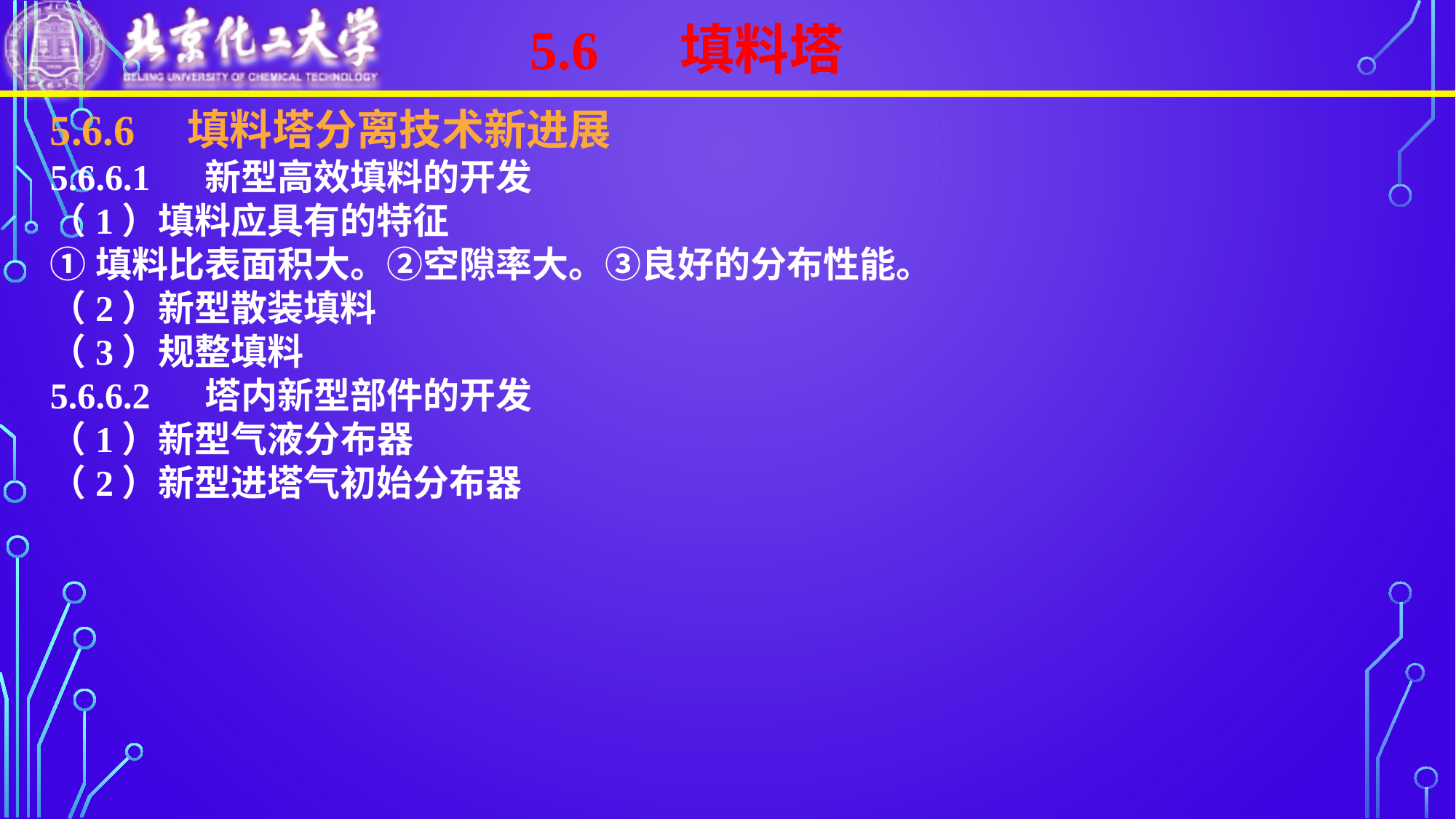

5.6     填料塔
5.6.6    填料塔分离技术新进展
5.6.6.1     新型高效填料的开发
（1）填料应具有的特征
①填料比表面积大。②空隙率大。③良好的分布性能。
（2）新型散装填料
（3）规整填料
5.6.6.2     塔内新型部件的开发
（1）新型气液分布器
（2）新型进塔气初始分布器